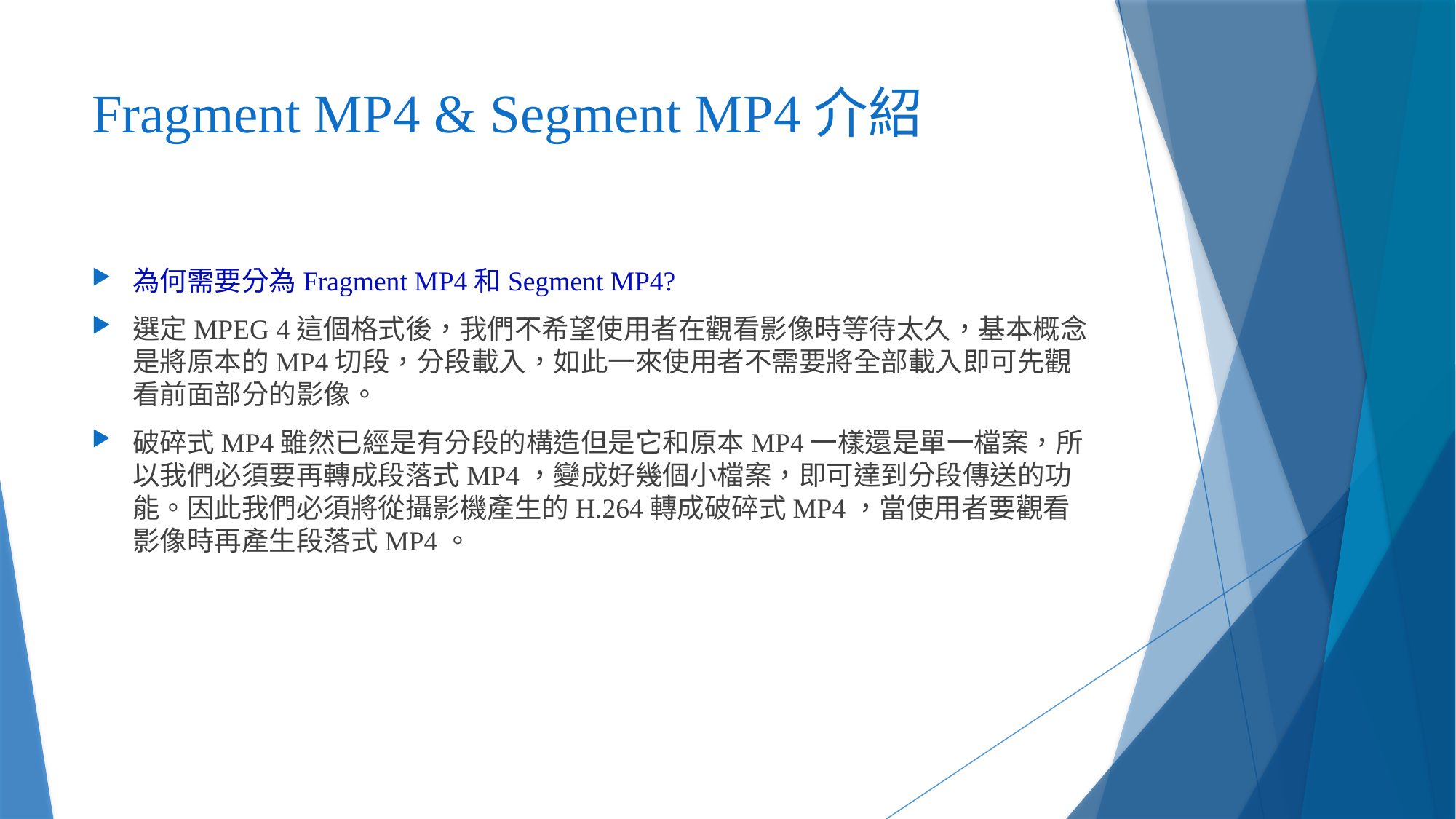

# Fragment MP4 & Segment MP4介紹
為何需要分為Fragment MP4和Segment MP4?
選定MPEG 4這個格式後，我們不希望使用者在觀看影像時等待太久，基本概念是將原本的MP4切段，分段載入，如此一來使用者不需要將全部載入即可先觀看前面部分的影像。
破碎式MP4雖然已經是有分段的構造但是它和原本MP4一樣還是單一檔案，所以我們必須要再轉成段落式MP4，變成好幾個小檔案，即可達到分段傳送的功能。因此我們必須將從攝影機產生的H.264轉成破碎式MP4，當使用者要觀看影像時再產生段落式MP4。